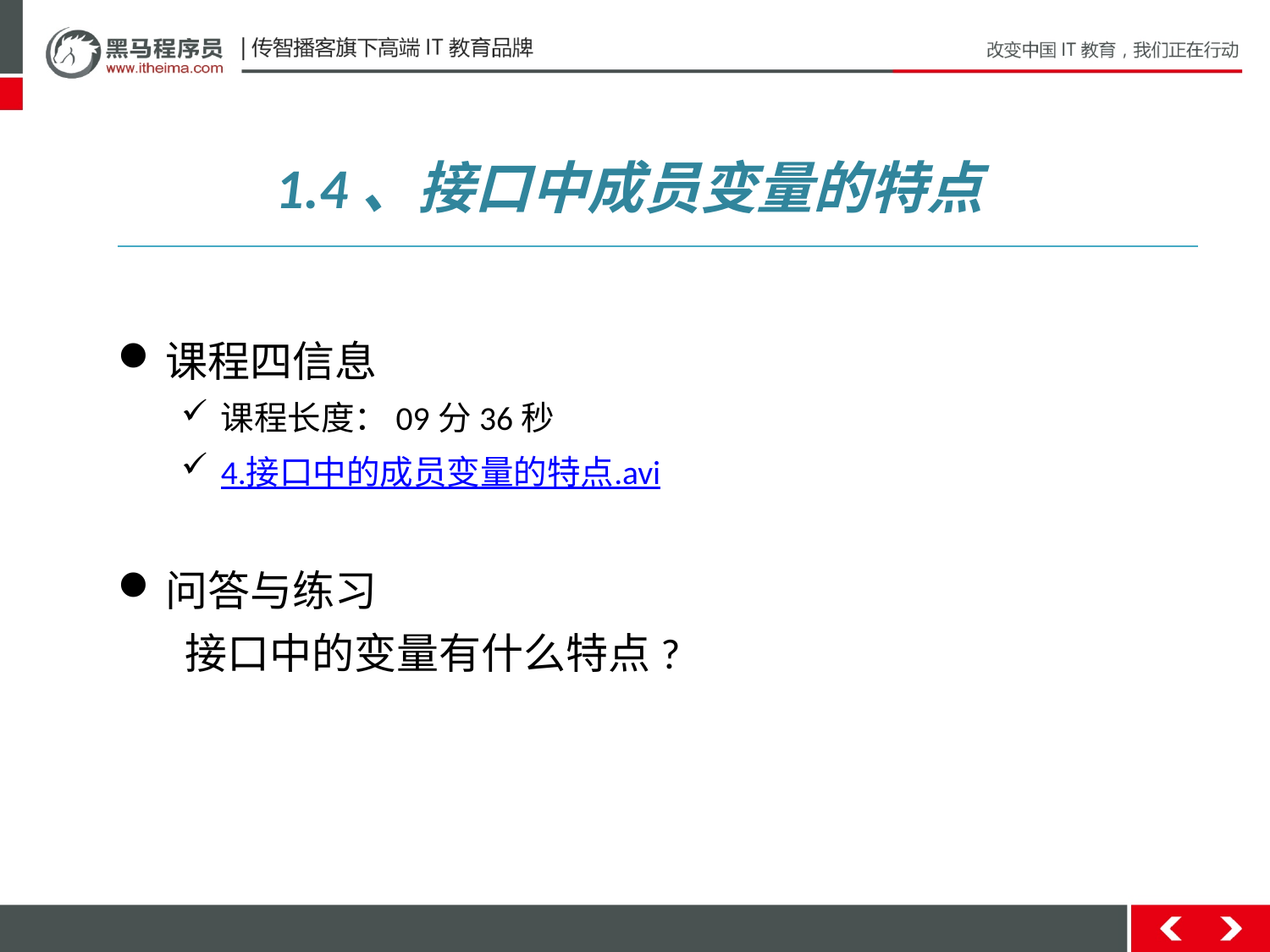

1.4、接口中成员变量的特点

课程四信息
课程长度：09分36秒
4.接口中的成员变量的特点.avi

问答与练习
      接口中的变量有什么特点?